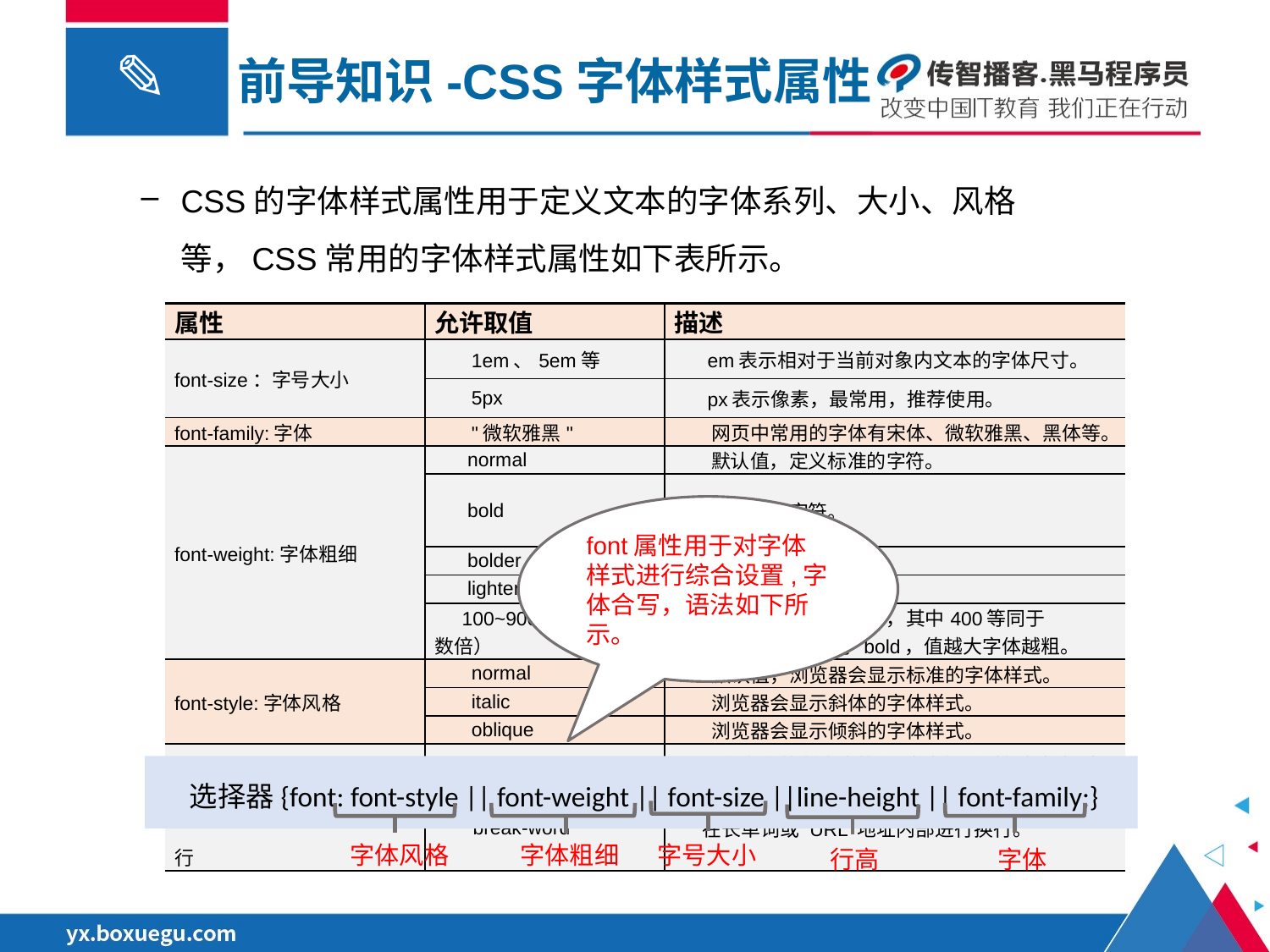

前导知识-CSS字体样式属性
CSS的字体样式属性用于定义文本的字体系列、大小、风格等，CSS常用的字体样式属性如下表所示。
| 属性 | 允许取值 | 描述 |
| --- | --- | --- |
| font-size：字号大小 | 1em、5em等 | em表示相对于当前对象内文本的字体尺寸。 |
|  | 5px | px表示像素，最常用，推荐使用。 |
| font-family:字体 | "微软雅黑" | 网页中常用的字体有宋体、微软雅黑、黑体等。 |
| font-weight:字体粗细 | normal | 默认值，定义标准的字符。 |
|  | bold | 定义粗体字符。 |
|  | bolder | 定义更粗的字符。 |
|  | lighter | 定义更细的字符。 |
|  | 100~900（100的整数倍） | 定义由细到粗的字符，其中400等同于normal，700等同于bold，值越大字体越粗。 |
| font-style:字体风格 | normal | 默认值，浏览器会显示标准的字体样式。 |
|  | italic | 浏览器会显示斜体的字体样式。 |
|  | oblique | 浏览器会显示倾斜的字体样式。 |
| word-wrap： 长单词或URL自动换行 | normal | 只在允许的断字点换行（浏览器保持默认处理）。 |
|  | break-word | 在长单词或 URL 地址内部进行换行。 |
font属性用于对字体样式进行综合设置,字体合写，语法如下所示。

    选择器{font: font-style || font-weight || font-size ||line-height || font-family;}

字体风格
字体粗细
字号大小
行高
字体